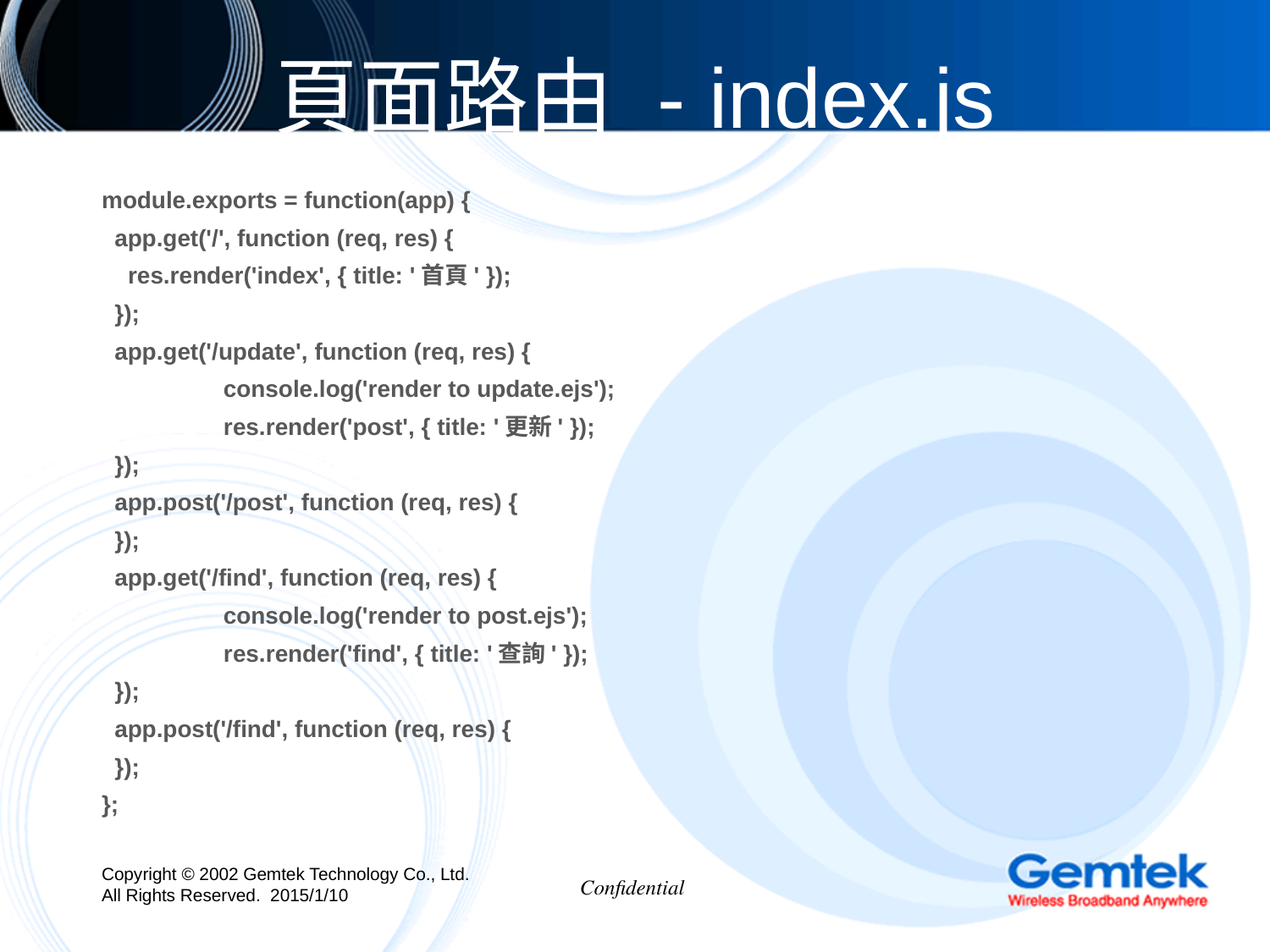

# 頁面路由 - index.js
module.exports = function(app) {
  app.get('/', function (req, res) {
    res.render('index', { title: '首頁' });
  });
  app.get('/update', function (req, res) {
	console.log('render to update.ejs');
	res.render('post', { title: '更新' });
  });
  app.post('/post', function (req, res) {
  });
  app.get('/find', function (req, res) {
	console.log('render to post.ejs');
	res.render('find', { title: '查詢' });
  });
  app.post('/find', function (req, res) {
  });
};